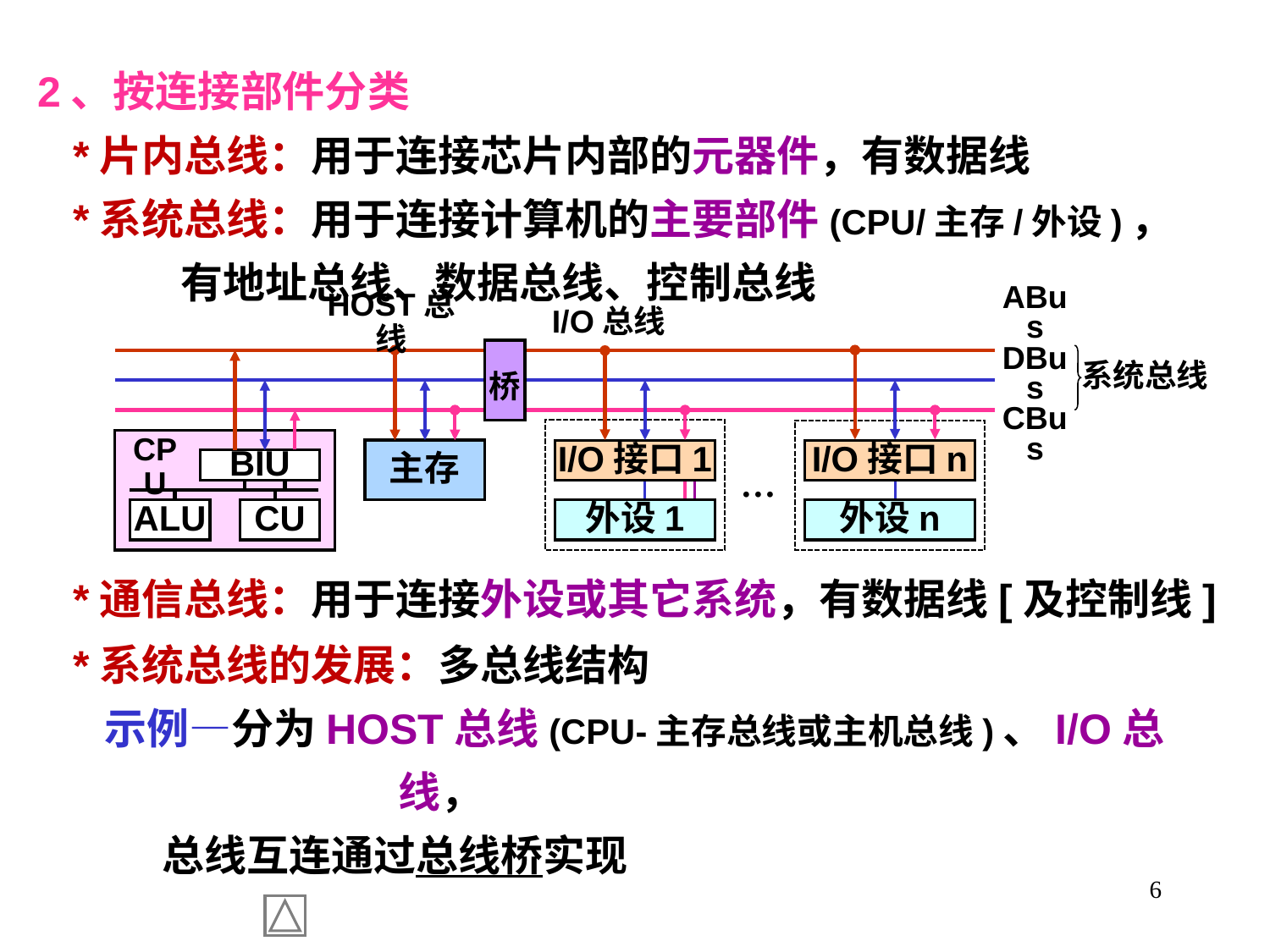

2、按连接部件分类
   *片内总线：用于连接芯片内部的元器件，有数据线
   *系统总线：用于连接计算机的主要部件(CPU/主存/外设)，
              有地址总线、数据总线、控制总线
HOST总线
I/O总线
桥
ABus
DBus
CBus

系统总线

主存
I/O接口1
I/O接口n
CPU
BIU
…
外设1
ALU
CU
外设n
   *通信总线：用于连接外设或其它系统，有数据线[及控制线]
   *系统总线的发展：多总线结构
      示例—分为HOST总线(CPU-主存总线或主机总线)、I/O总线，
            总线互连通过总线桥实现
6